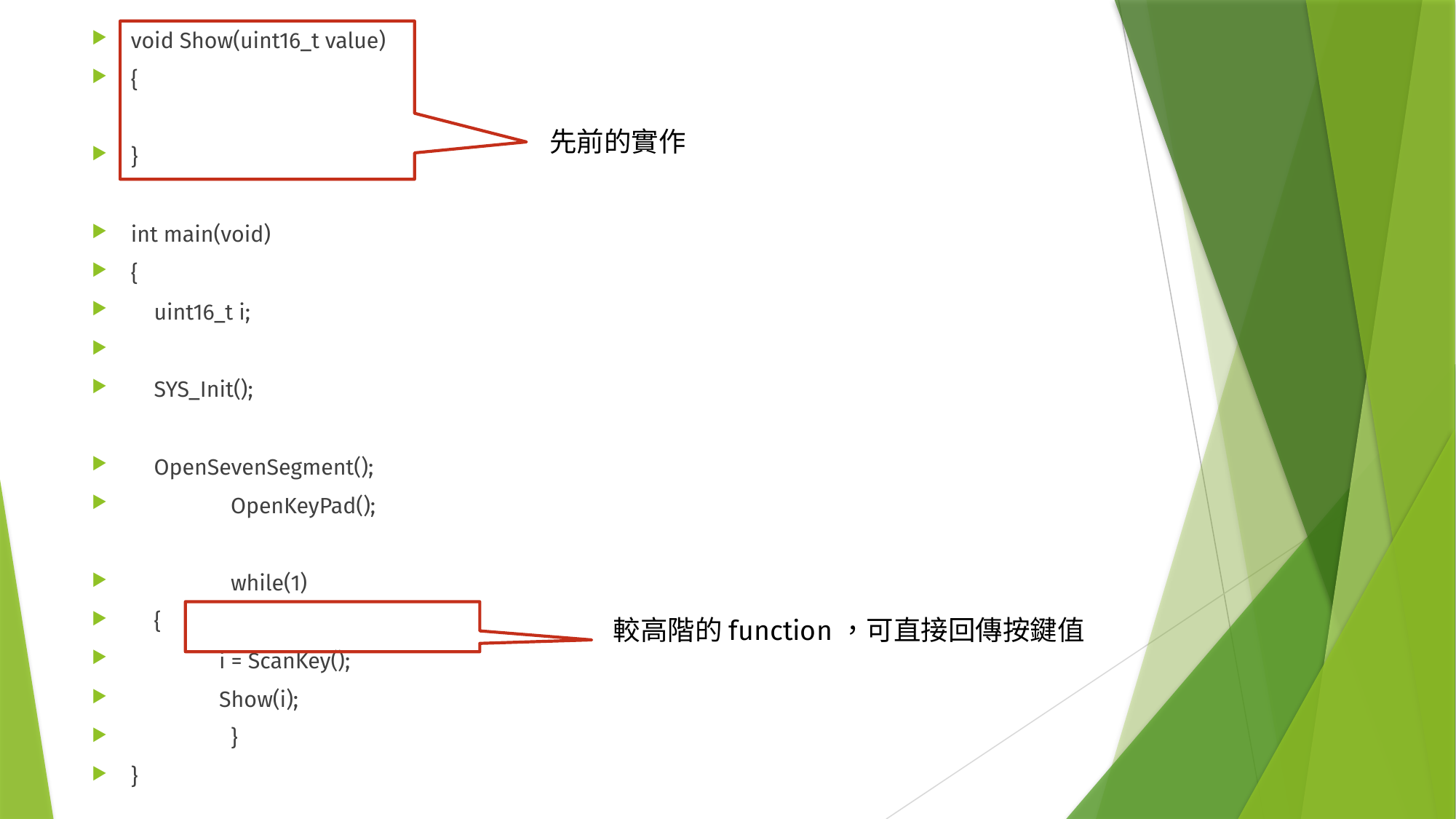

void Show(uint16_t value)
{

}

int main(void)
{
    uint16_t i;

    SYS_Init();

    OpenSevenSegment();
	  OpenKeyPad();

 	  while(1)
    {
		i = ScanKey();
		Show(i);
	  }
}

先前的實作

較高階的function，可直接回傳按鍵值